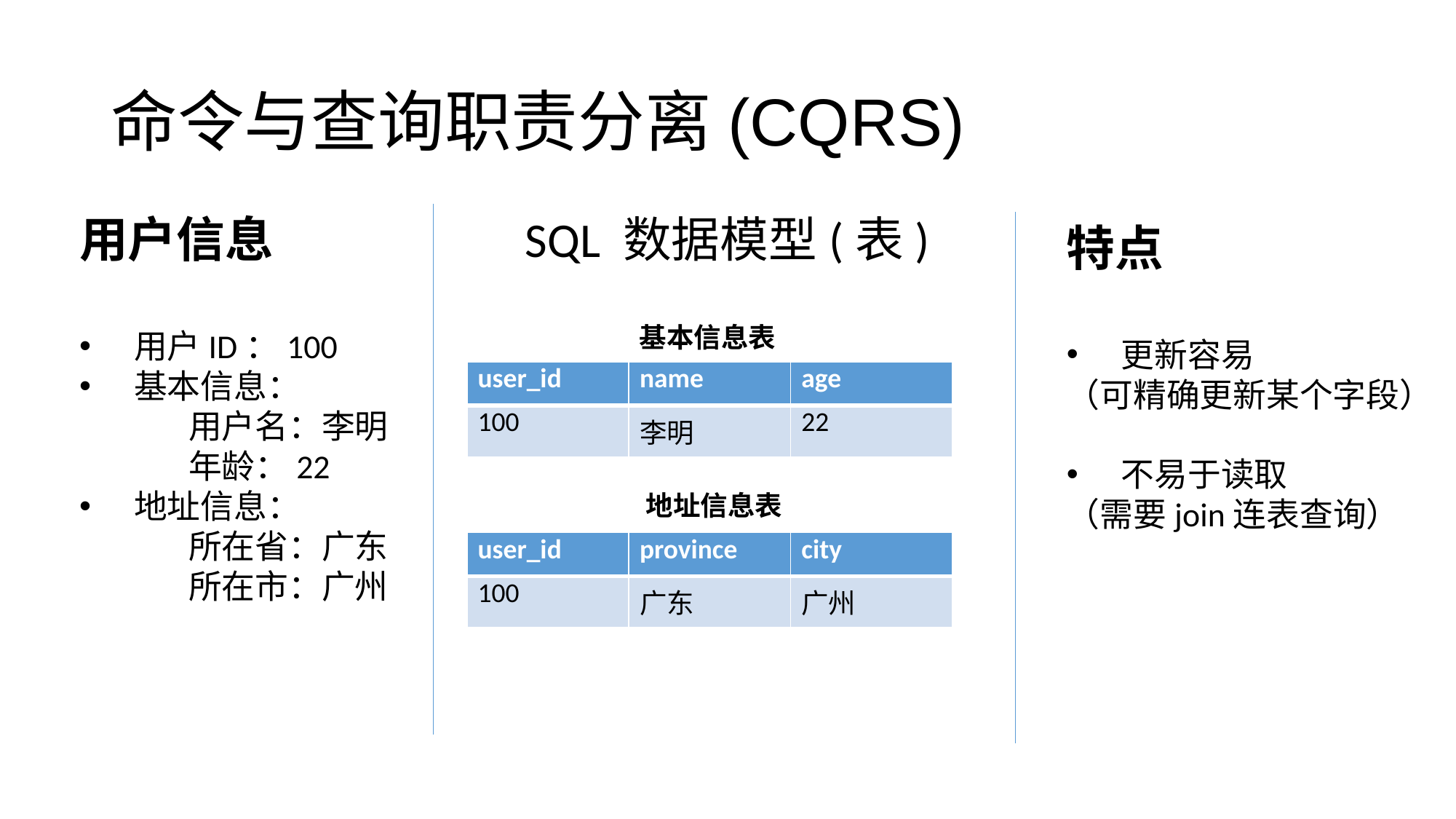

# 命令与查询职责分离(CQRS)
用户信息

用户ID：100
基本信息：
	用户名：李明
	年龄：22
地址信息：
	所在省：广东
	所在市：广州
SQL 数据模型(表)
特点

更新容易
（可精确更新某个字段）

不易于读取
（需要join连表查询）

基本信息表
| user\_id | name | age |
| --- | --- | --- |
| 100 | 李明 | 22 |
地址信息表
| user\_id | province | city |
| --- | --- | --- |
| 100 | 广东 | 广州 |